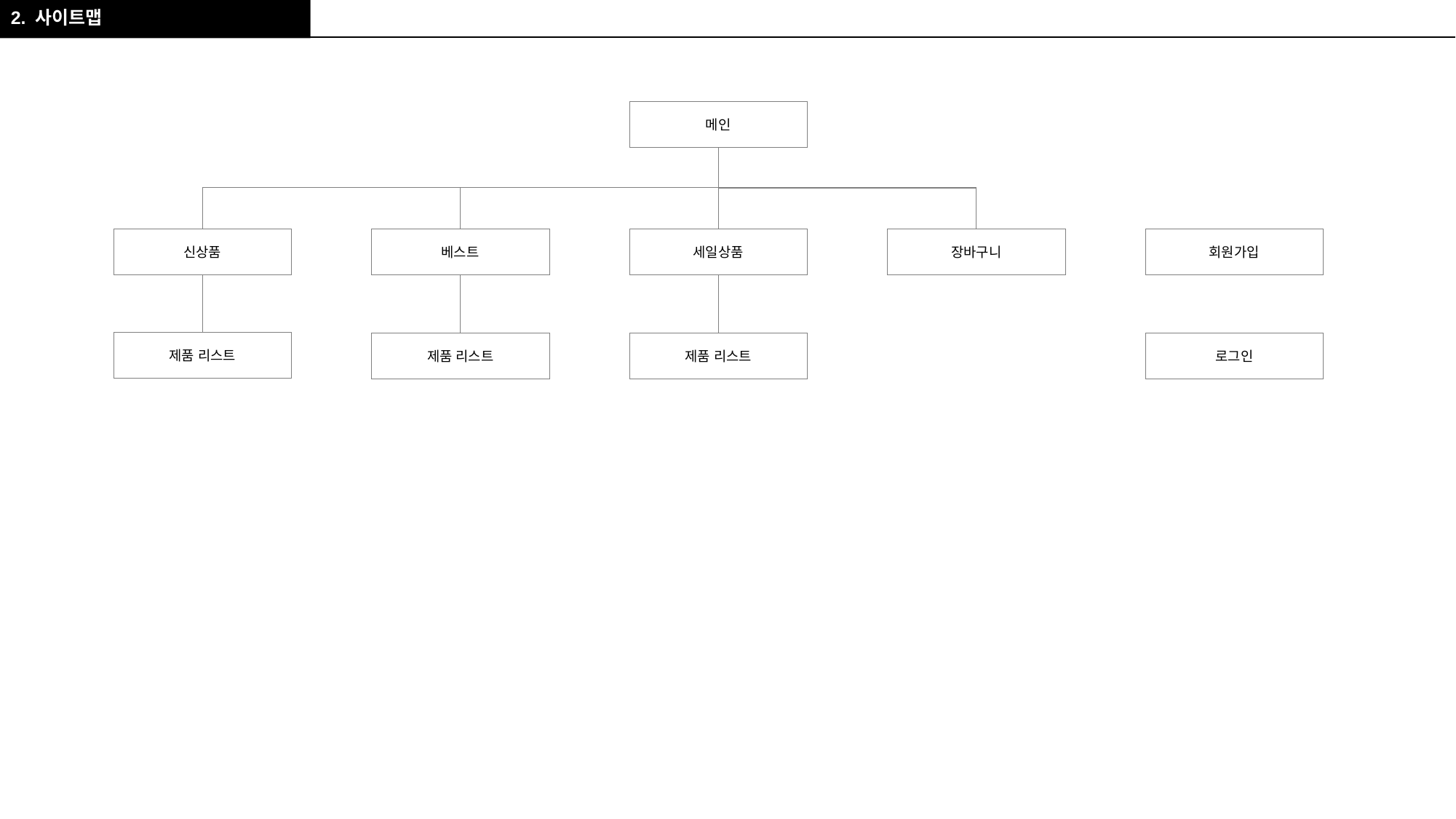

2. 사이트맵
메인
회원가입
신상품
베스트
세일상품
장바구니
제품 리스트
로그인
제품 리스트
제품 리스트